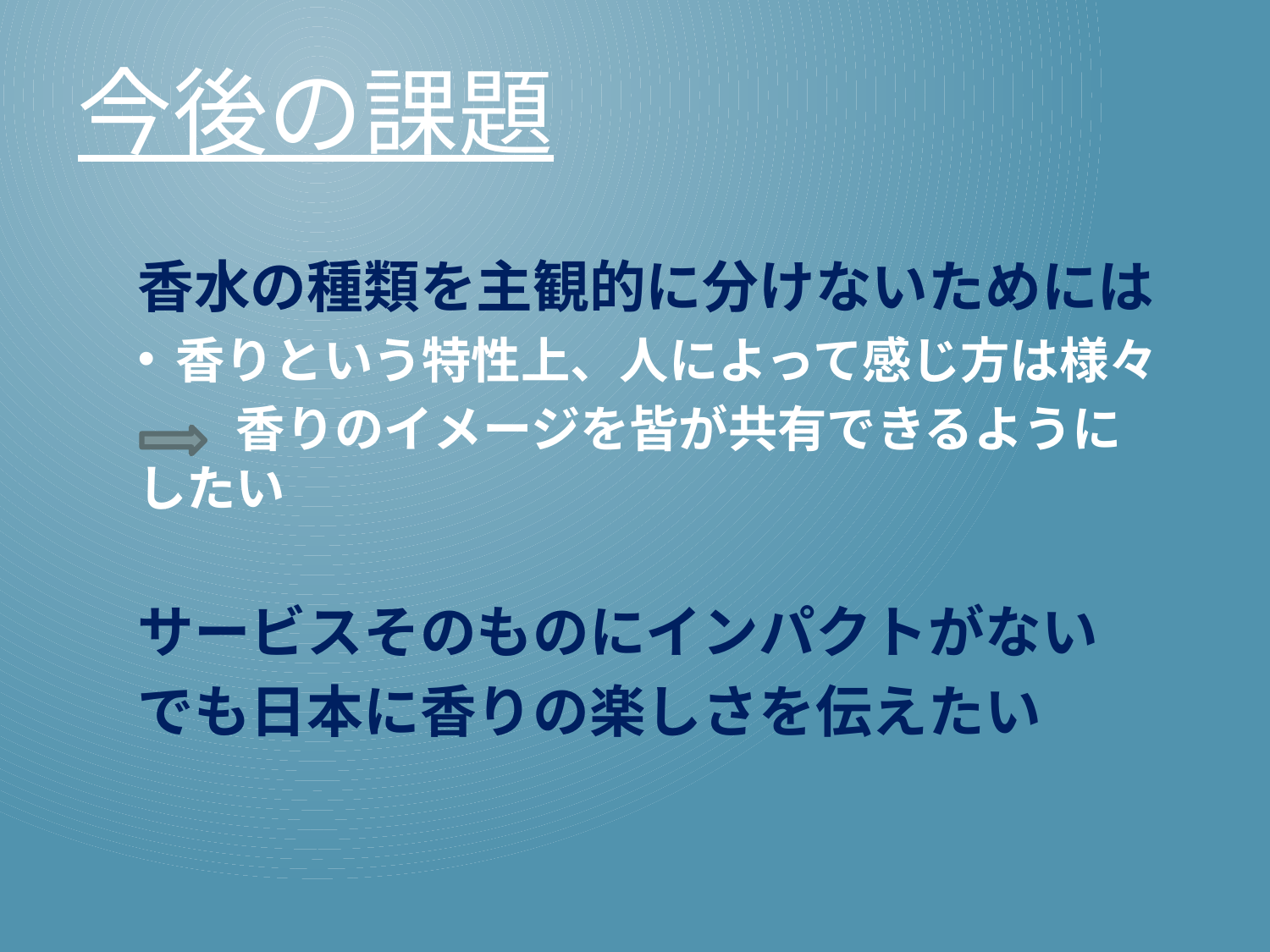

# 今後の課題

香水の種類を主観的に分けないためには
香りという特性上、人によって感じ方は様々
　　香りのイメージを皆が共有できるようにしたい

サービスそのものにインパクトがない
でも日本に香りの楽しさを伝えたい